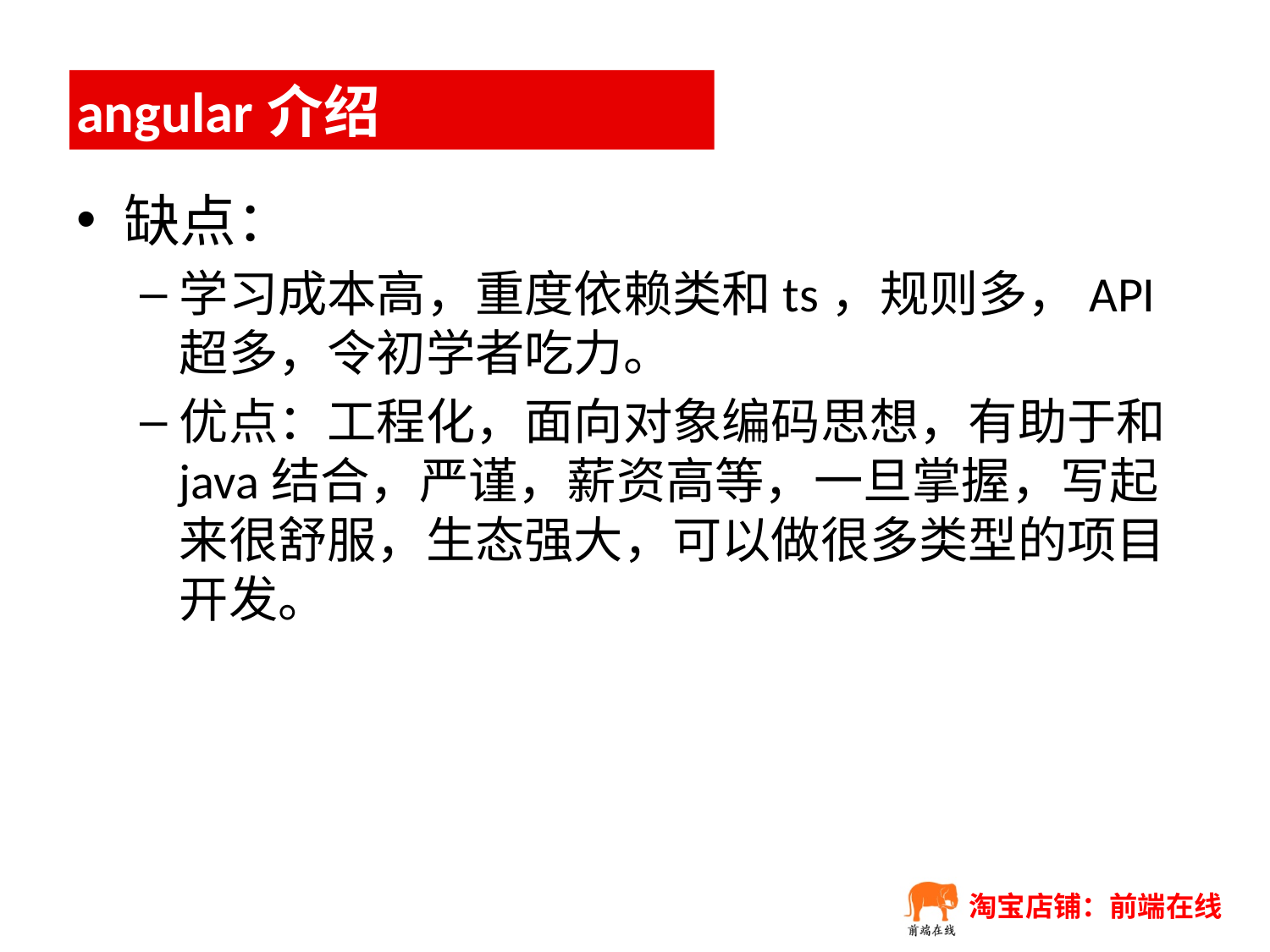

# angular介绍
缺点：
学习成本高，重度依赖类和ts，规则多，API超多，令初学者吃力。
优点：工程化，面向对象编码思想，有助于和java结合，严谨，薪资高等，一旦掌握，写起来很舒服，生态强大，可以做很多类型的项目开发。